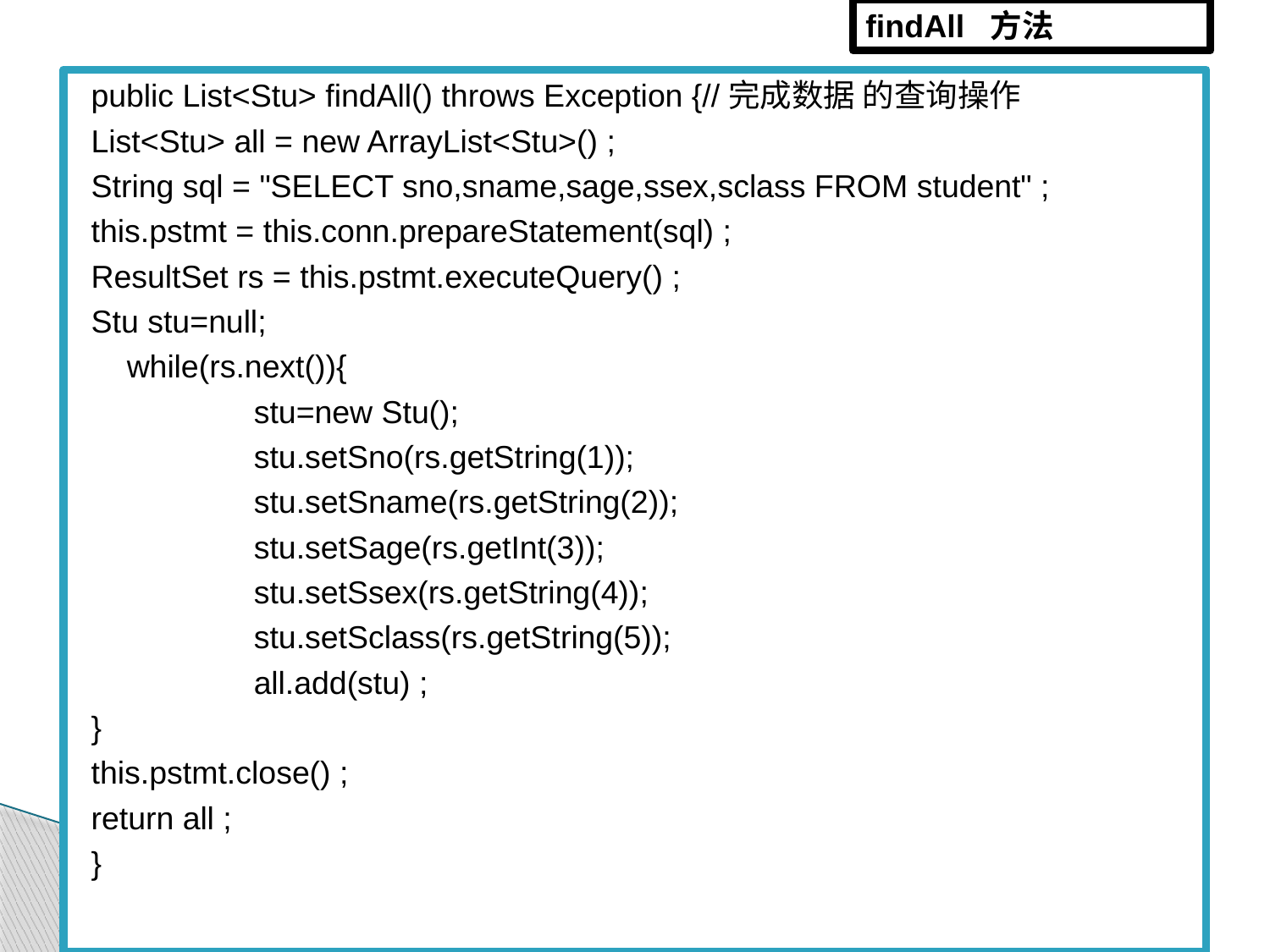

findAll  方法
public List<Stu> findAll() throws Exception {//完成数据 的查询操作
List<Stu> all = new ArrayList<Stu>() ;
String sql = "SELECT sno,sname,sage,ssex,sclass FROM student" ;
this.pstmt = this.conn.prepareStatement(sql) ;
ResultSet rs = this.pstmt.executeQuery() ;
Stu stu=null;
	while(rs.next()){
		stu=new Stu();
		stu.setSno(rs.getString(1));
		stu.setSname(rs.getString(2));
		stu.setSage(rs.getInt(3));
		stu.setSsex(rs.getString(4));
		stu.setSclass(rs.getString(5));
		all.add(stu) ;
}
this.pstmt.close() ;
return all ;
}